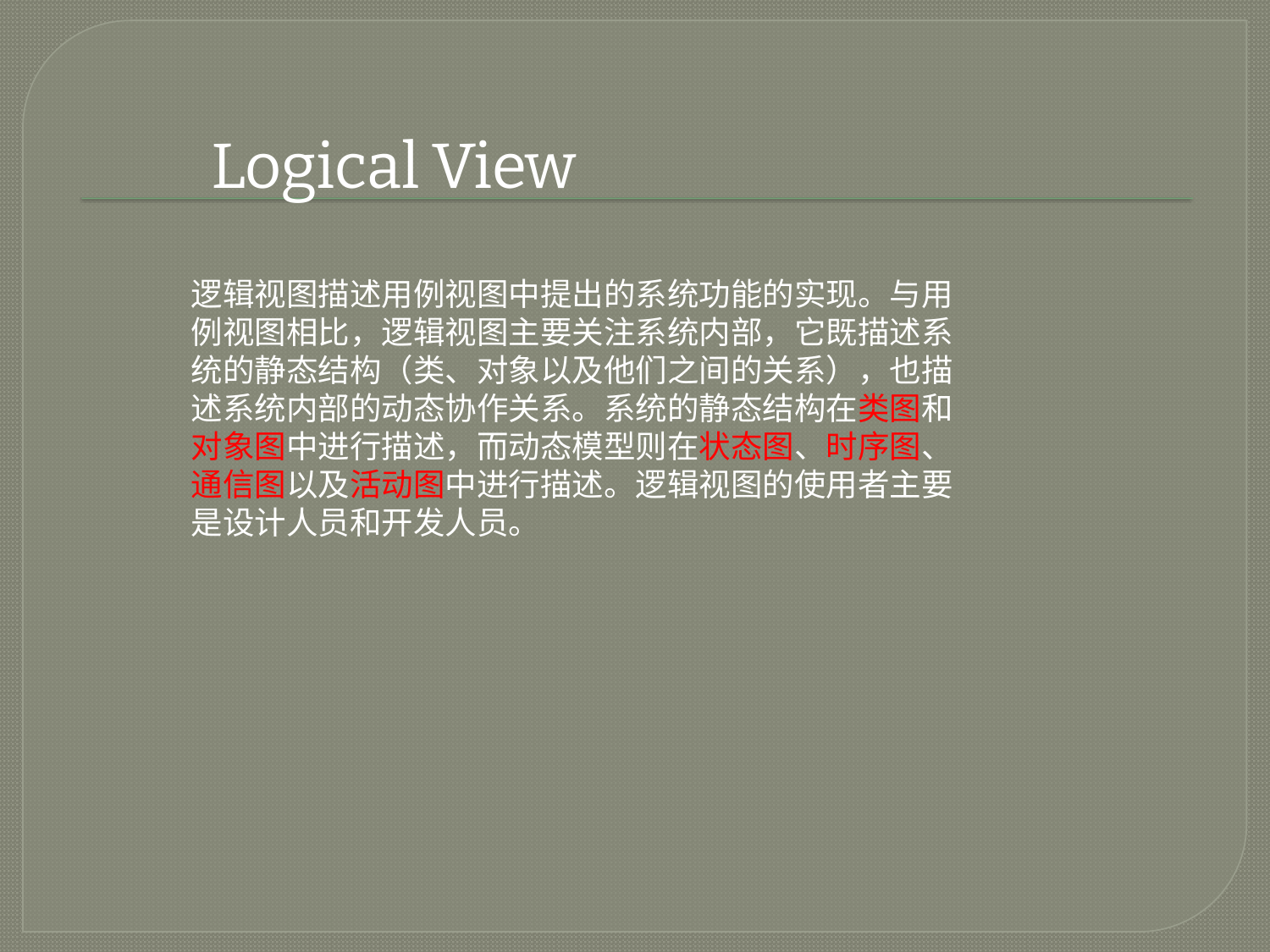

Logical View

逻辑视图描述用例视图中提出的系统功能的实现。与用例视图相比，逻辑视图主要关注系统内部，它既描述系统的静态结构（类、对象以及他们之间的关系），也描述系统内部的动态协作关系。系统的静态结构在类图和对象图中进行描述，而动态模型则在状态图、时序图、通信图以及活动图中进行描述。逻辑视图的使用者主要是设计人员和开发人员。